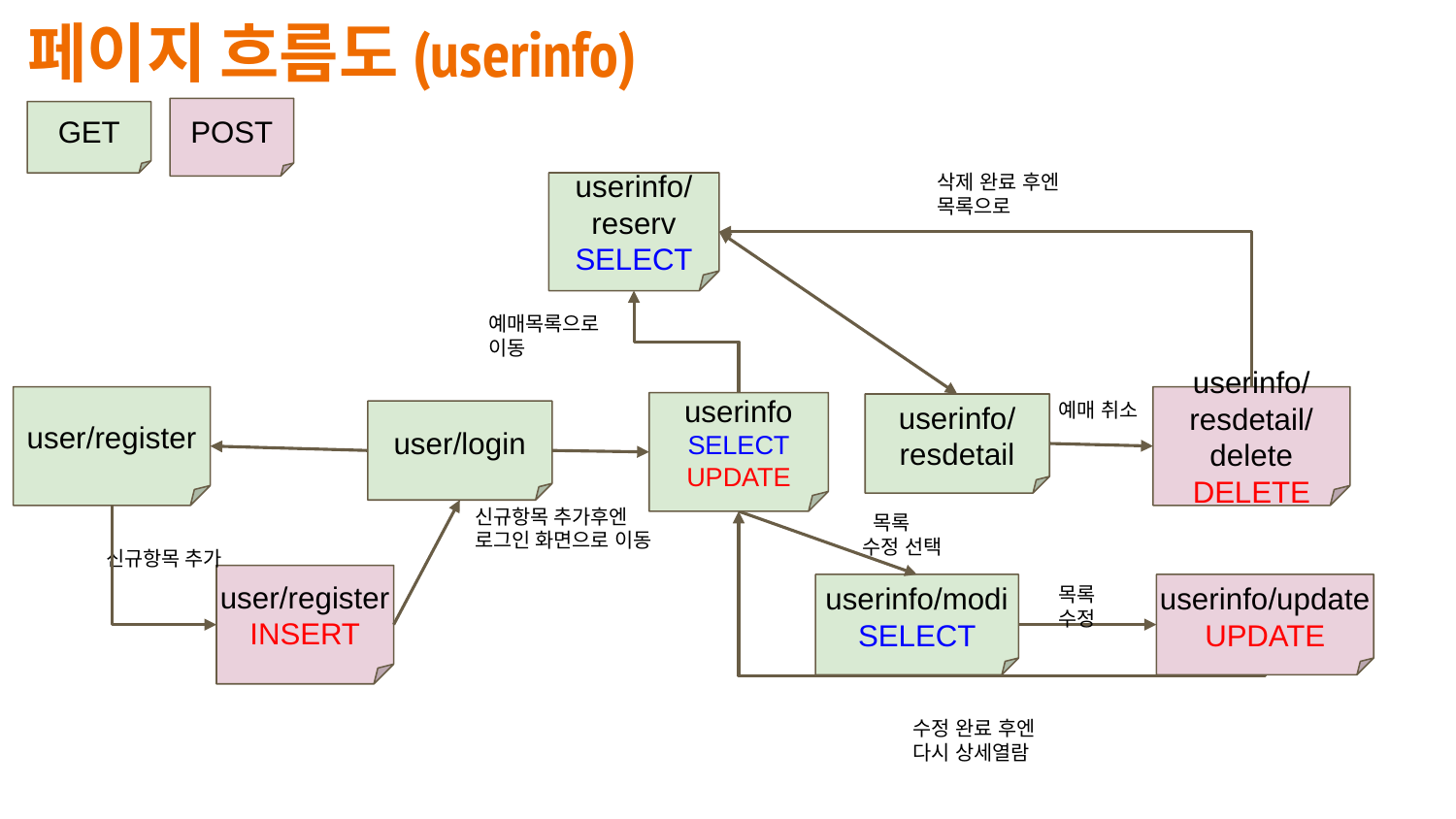

페이지 흐름도(userinfo)
POST
GET
userinfo/reserv
SELECT
삭제 완료 후엔 목록으로
예매목록으로 이동
user/register
userinfo/resdetail/delete
DELETE
예매 취소
userinfo
SELECT
UPDATE
userinfo/resdetail
user/login
신규항목 추가후엔
로그인 화면으로 이동
 목록
수정 선택
신규항목 추가
user/register
INSERT
userinfo/modi
SELECT
userinfo/update
UPDATE
목록
수정
수정 완료 후엔
다시 상세열람